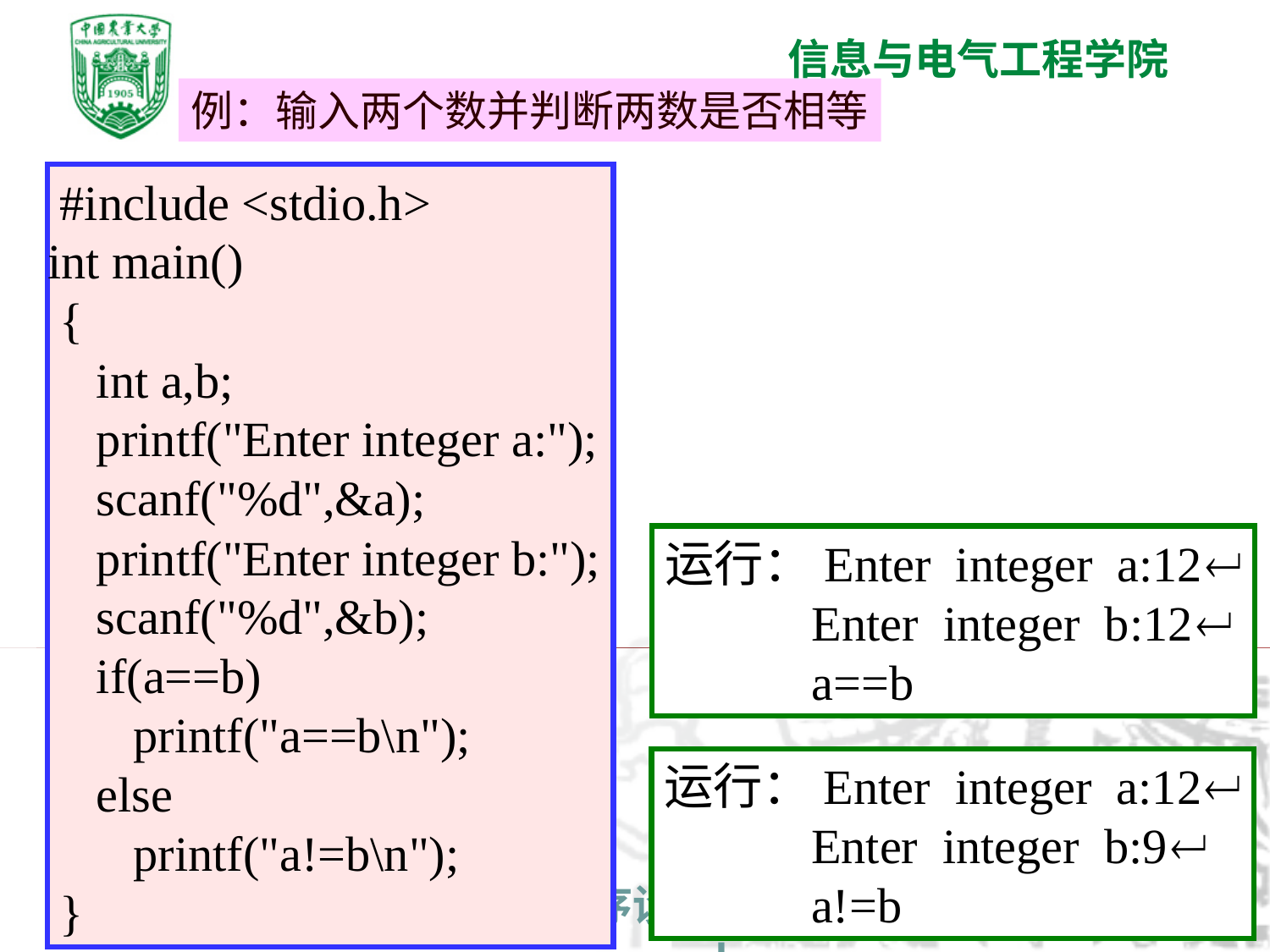

例：输入两个数并判断两数是否相等
 #include <stdio.h>
int main()
 {
    int a,b;
    printf("Enter integer a:");
    scanf("%d",&a);
    printf("Enter integer b:");
    scanf("%d",&b);
    if(a==b)
       printf("a==b\n");
    else
       printf("a!=b\n");
 }
运行：Enter  integer  a:12↵
            Enter  integer  b:12↵
            a==b
运行：Enter  integer  a:12↵
            Enter  integer  b:9↵
            a!=b